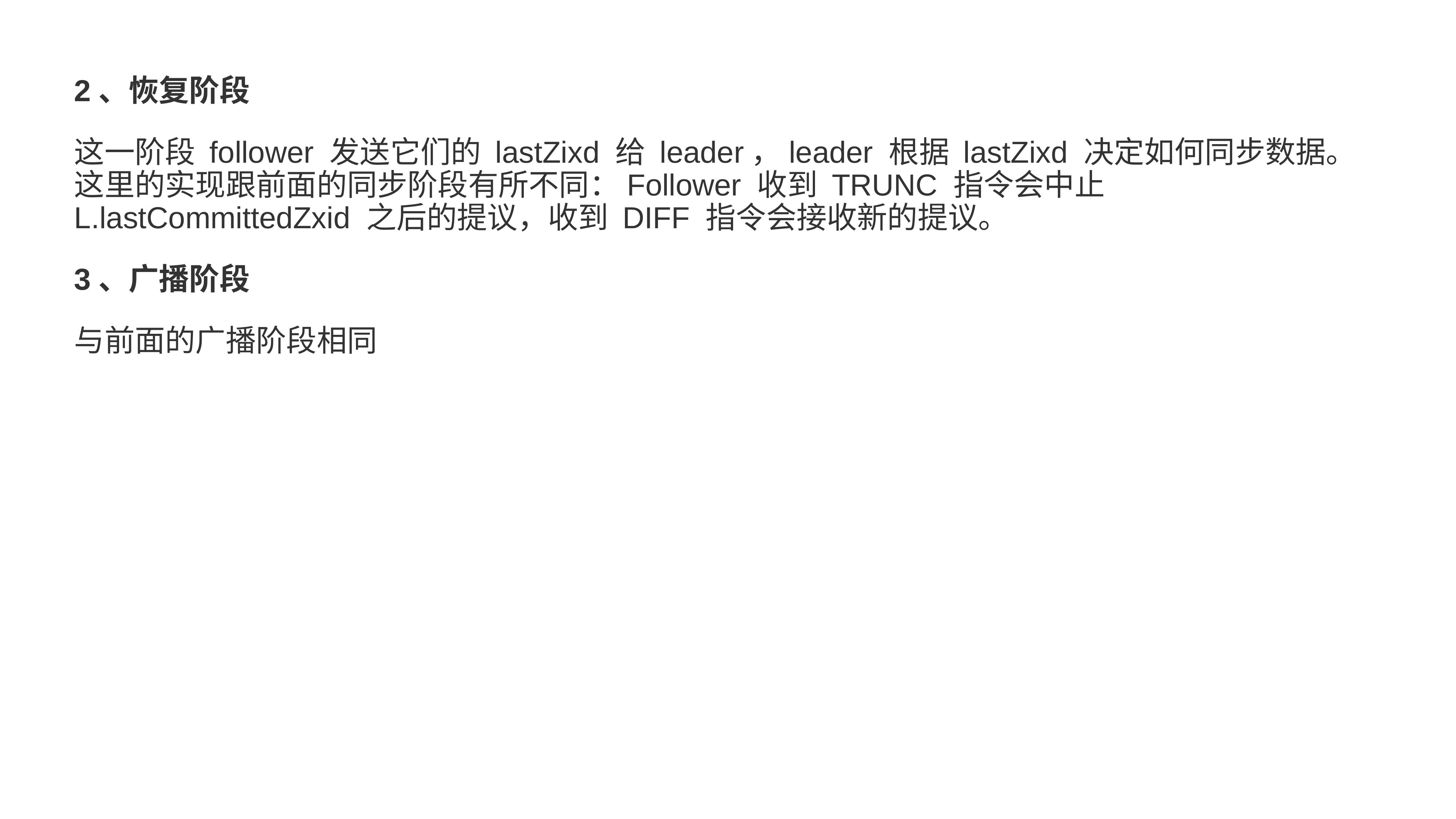

2、恢复阶段
这一阶段 follower 发送它们的 lastZixd 给 leader，leader 根据 lastZixd 决定如何同步数据。这里的实现跟前面的同步阶段有所不同：Follower 收到 TRUNC 指令会中止 L.lastCommittedZxid 之后的提议，收到 DIFF 指令会接收新的提议。
3、广播阶段
与前面的广播阶段相同